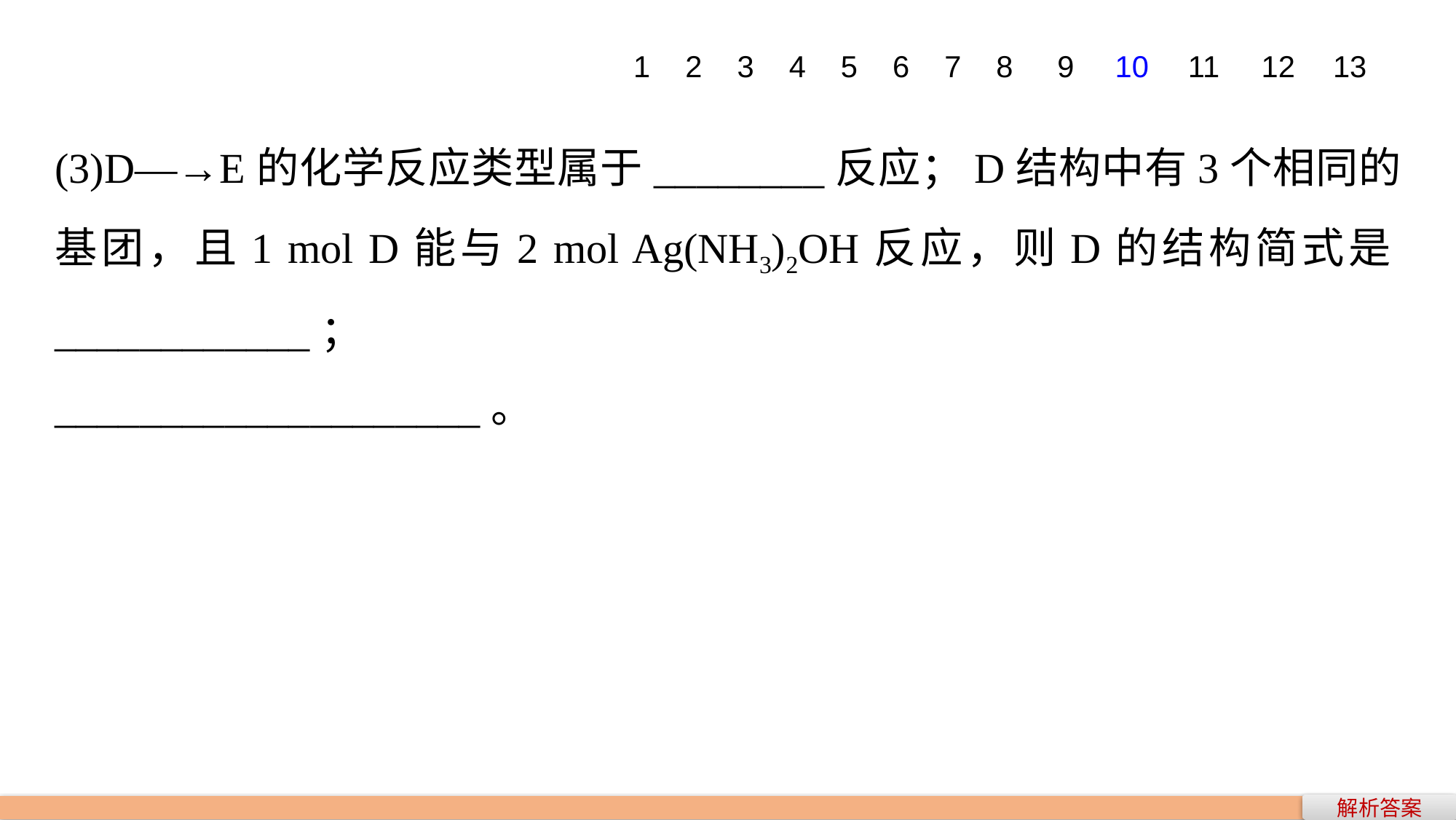

1
2
3
4
5
6
7
8
9
10
11
12
13
(3)D―→E的化学反应类型属于________反应；D结构中有3个相同的基团，且1 mol D能与2 mol Ag(NH3)2OH反应，则D的结构简式是____________；
____________________。
解析答案